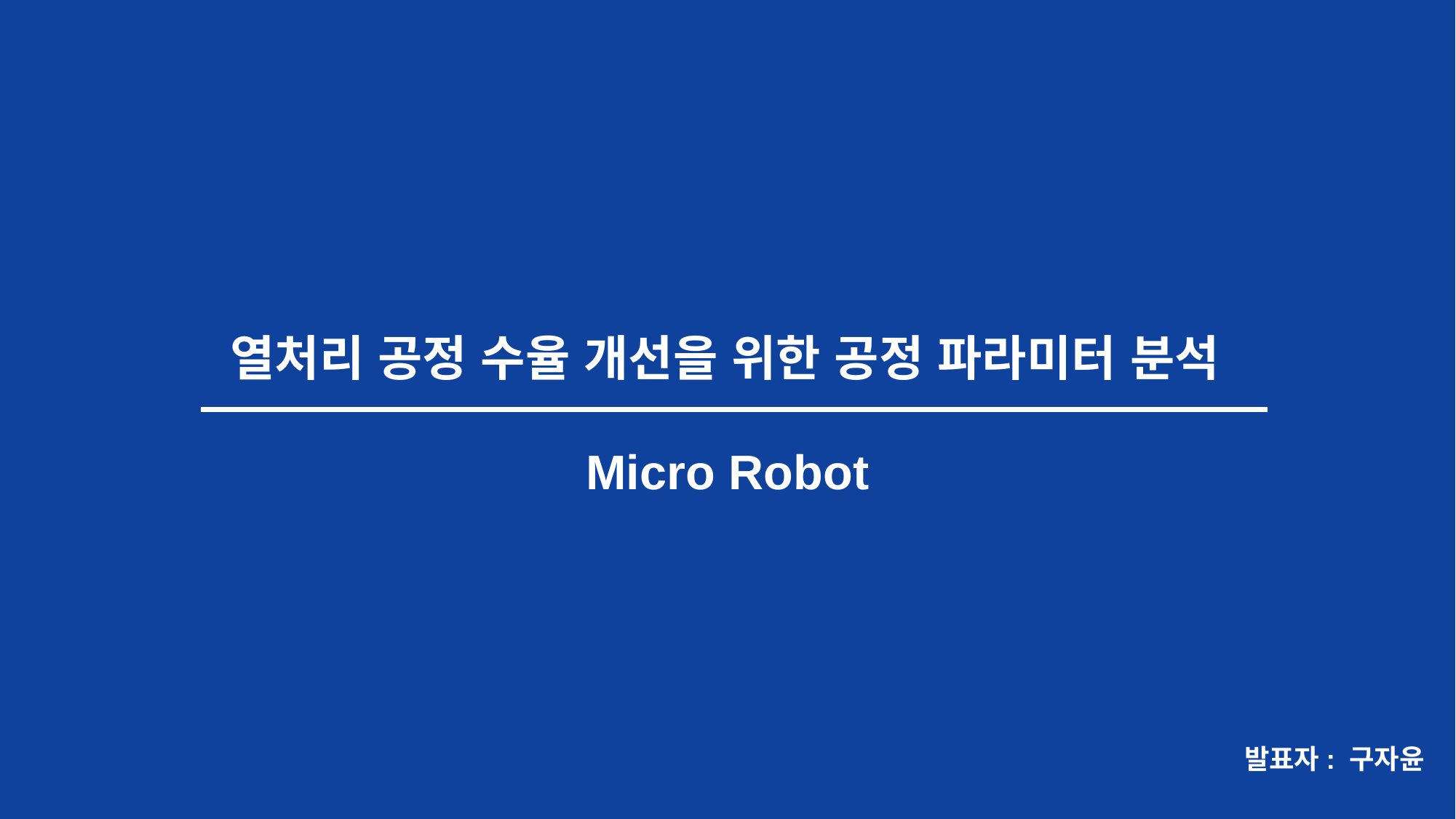

열처리 공정 수율 개선을 위한 공정 파라미터 분석
Micro Robot
발표자: 구자윤